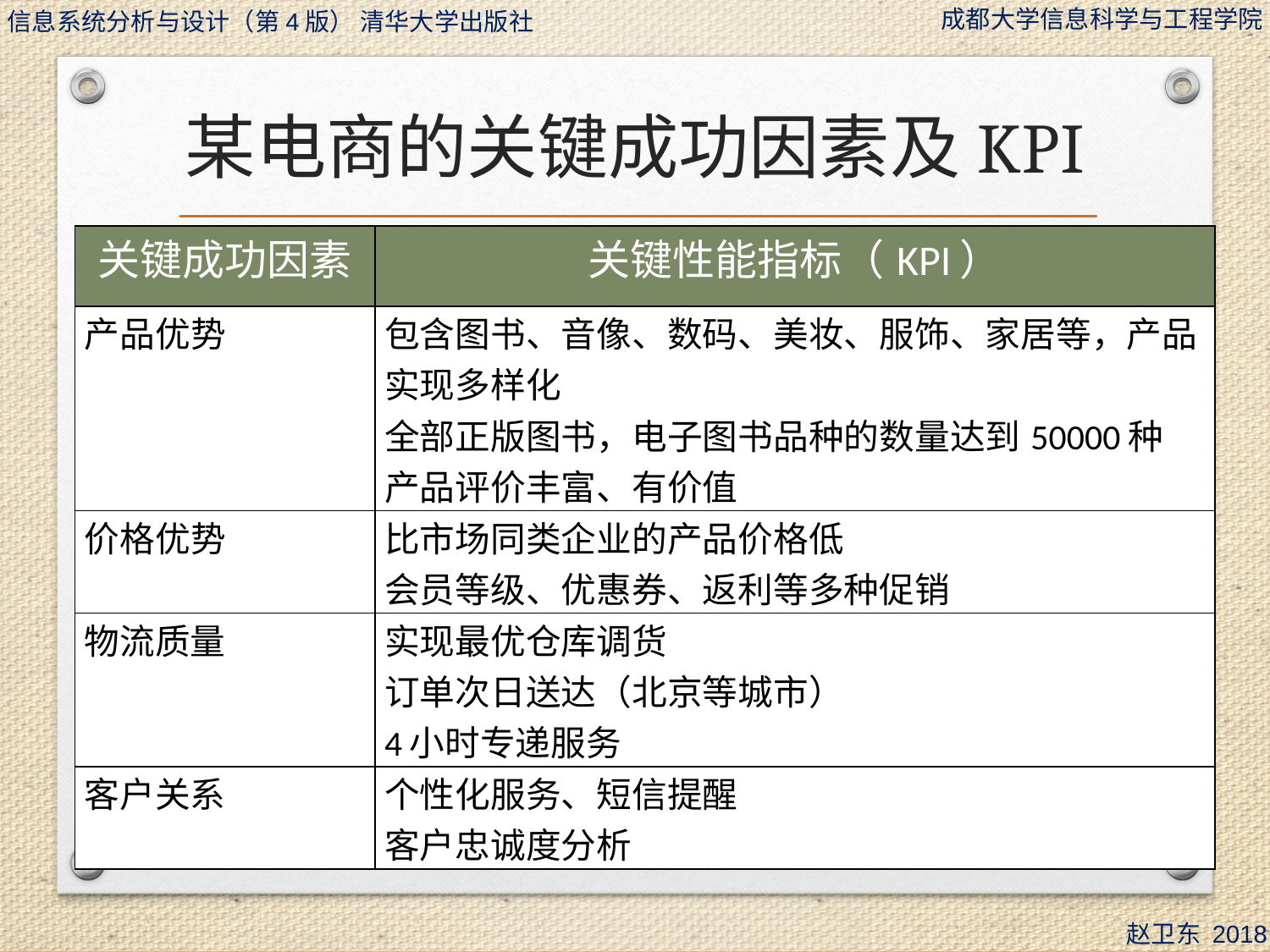

# 某电商的关键成功因素及KPI
| 关键成功因素 | 关键性能指标（KPI） |
| --- | --- |
| 产品优势 | 包含图书、音像、数码、美妆、服饰、家居等，产品实现多样化 全部正版图书，电子图书品种的数量达到50000种 产品评价丰富、有价值 |
| 价格优势 | 比市场同类企业的产品价格低 会员等级、优惠券、返利等多种促销 |
| 物流质量 | 实现最优仓库调货 订单次日送达（北京等城市） 4小时专递服务 |
| 客户关系 | 个性化服务、短信提醒 客户忠诚度分析 |